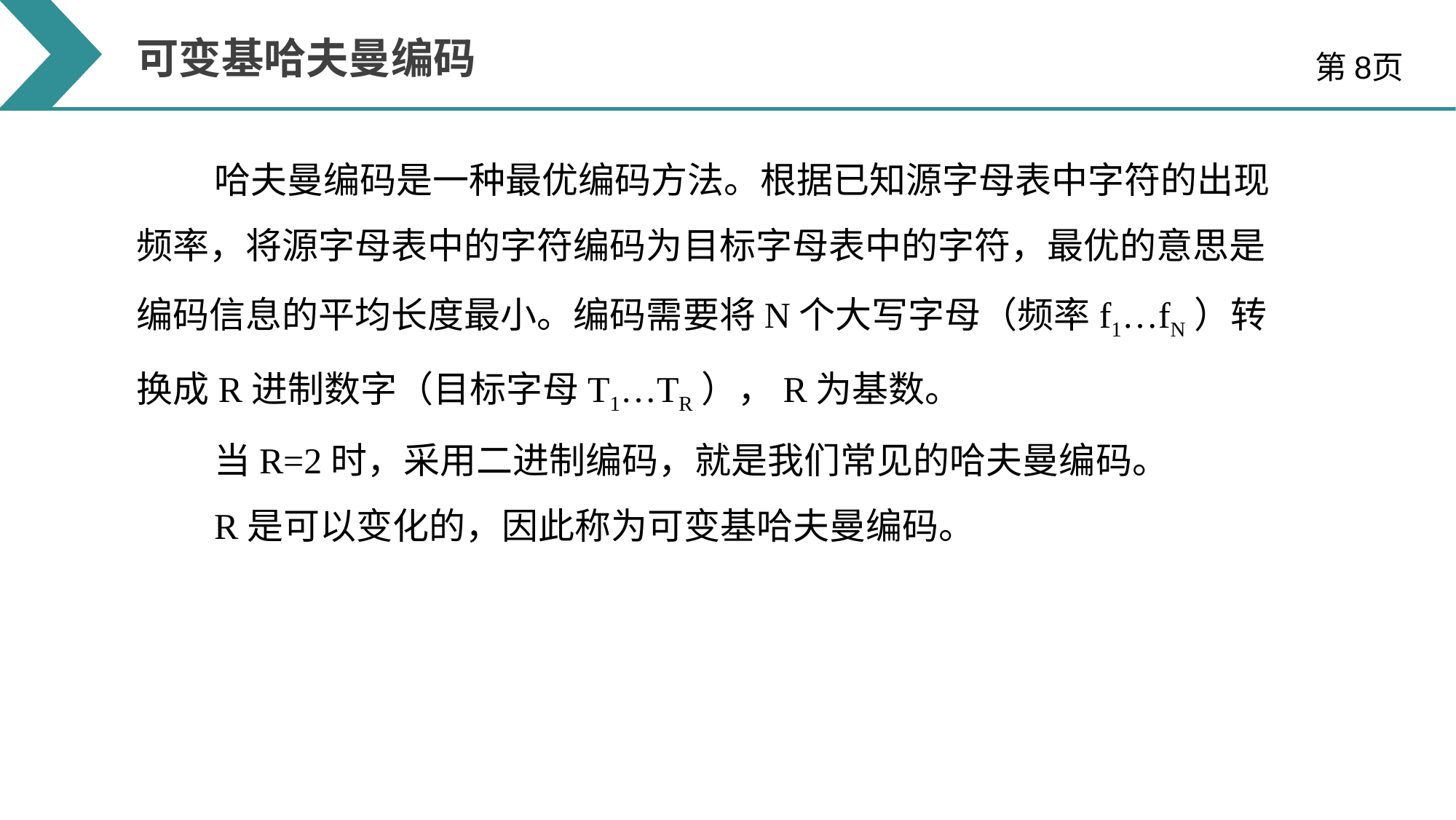

可变基哈夫曼编码
第8页
哈夫曼编码是一种最优编码方法。根据已知源字母表中字符的出现频率，将源字母表中的字符编码为目标字母表中的字符，最优的意思是编码信息的平均长度最小。编码需要将N个大写字母（频率f1…fN）转换成R进制数字（目标字母T1…TR），R为基数。
当R=2时，采用二进制编码，就是我们常见的哈夫曼编码。
R是可以变化的，因此称为可变基哈夫曼编码。